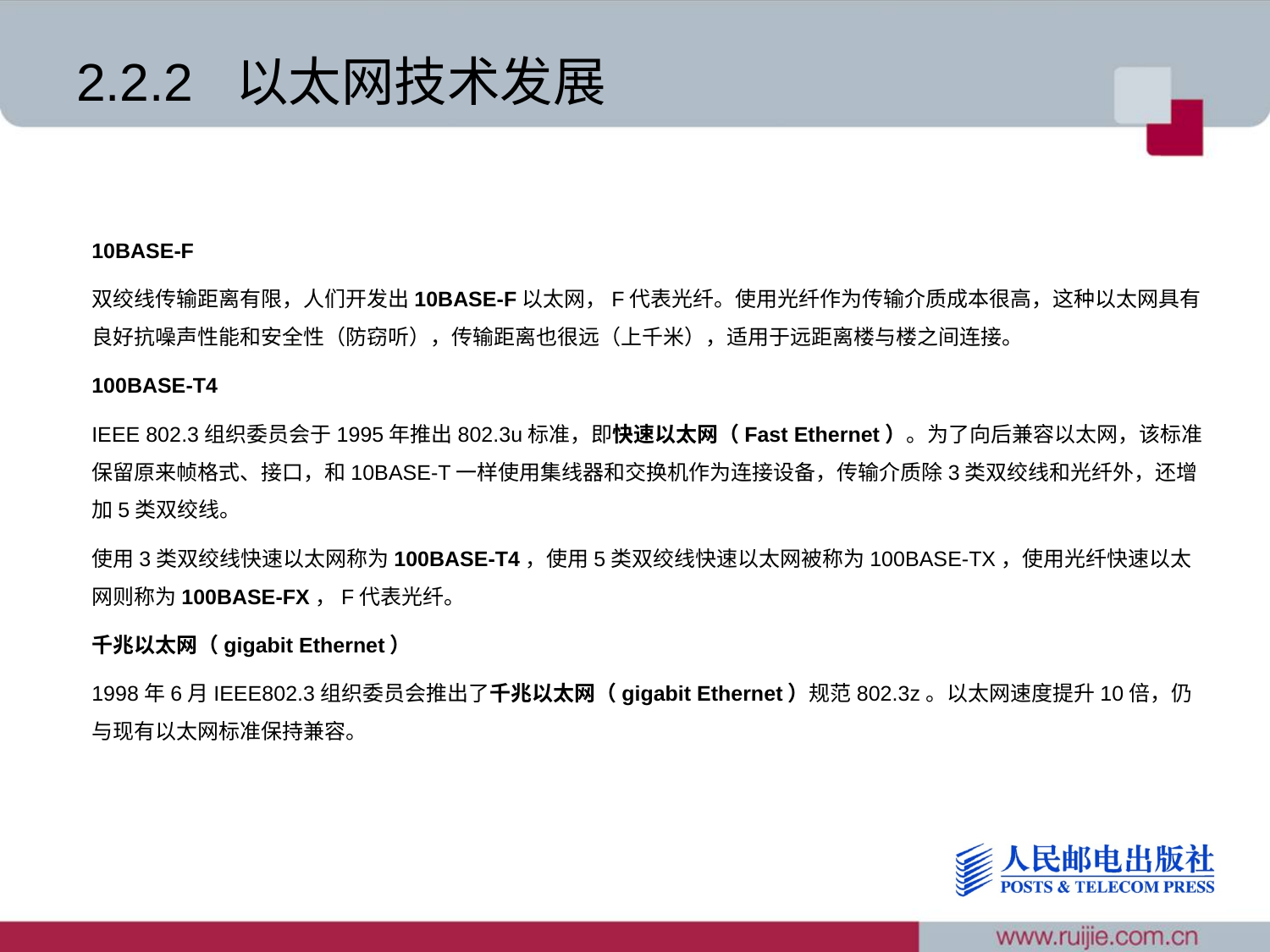

# 2.2.2  以太网技术发展
10BASE-F
双绞线传输距离有限，人们开发出10BASE-F以太网，F代表光纤。使用光纤作为传输介质成本很高，这种以太网具有良好抗噪声性能和安全性（防窃听），传输距离也很远（上千米），适用于远距离楼与楼之间连接。
100BASE-T4
IEEE 802.3组织委员会于1995年推出802.3u标准，即快速以太网（Fast Ethernet）。为了向后兼容以太网，该标准保留原来帧格式、接口，和10BASE-T一样使用集线器和交换机作为连接设备，传输介质除3类双绞线和光纤外，还增加5类双绞线。
使用3类双绞线快速以太网称为100BASE-T4，使用5类双绞线快速以太网被称为100BASE-TX，使用光纤快速以太网则称为100BASE-FX，F代表光纤。
千兆以太网（gigabit Ethernet）
1998年6月IEEE802.3组织委员会推出了千兆以太网（gigabit Ethernet）规范802.3z。以太网速度提升10倍，仍与现有以太网标准保持兼容。